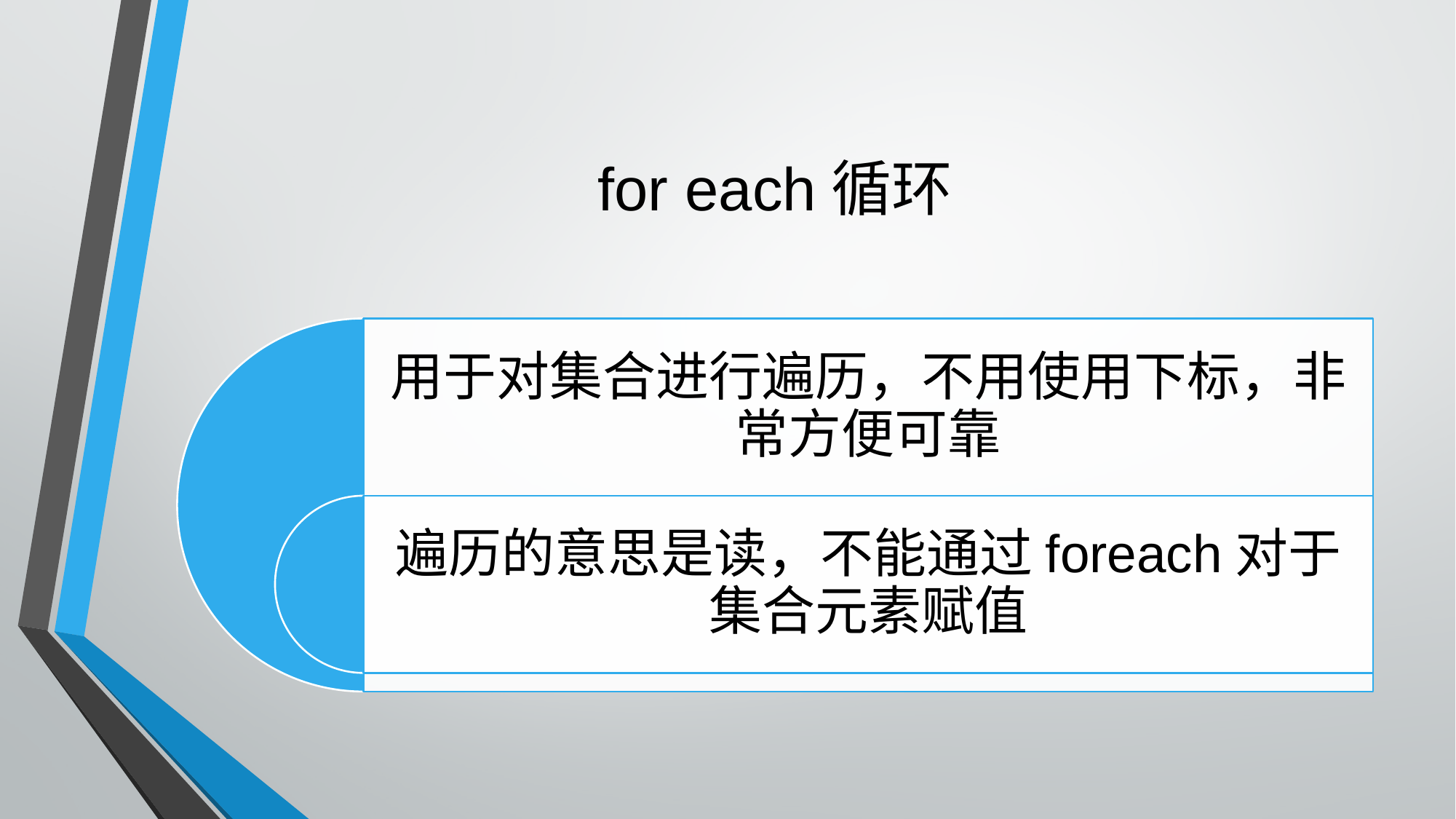

# for each循环
用于对集合进行遍历，不用使用下标，非常方便可靠
遍历的意思是读，不能通过foreach对于集合元素赋值